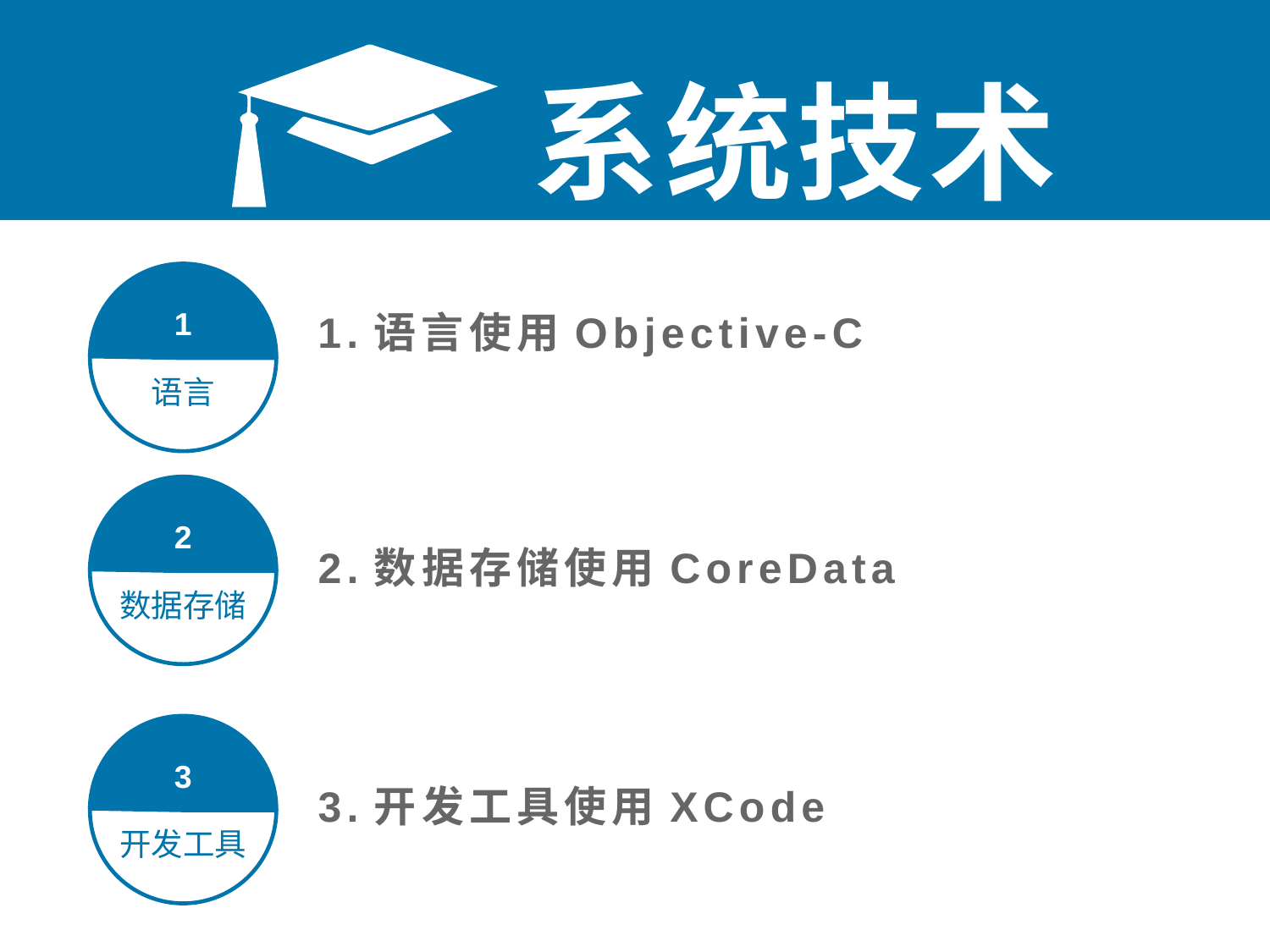

系统技术

1
语言
1.语言使用Objective-C

2
数据存储
2.数据存储使用CoreData

3
开发工具
3.开发工具使用XCode